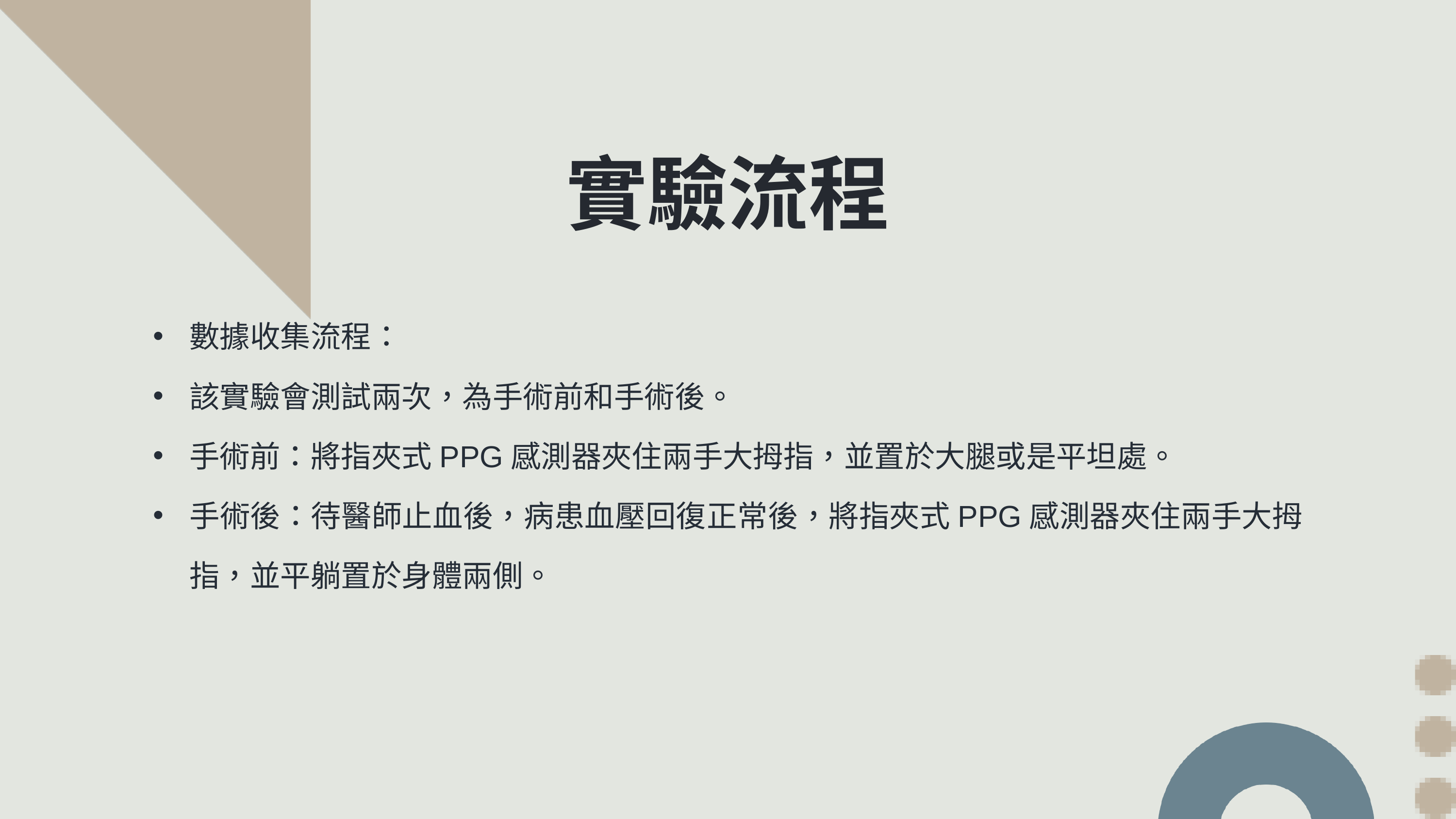

實驗流程
數據收集流程：
該實驗會測試兩次，為手術前和手術後。
手術前：將指夾式PPG感測器夾住兩手大拇指，並置於大腿或是平坦處。
手術後：待醫師止血後，病患血壓回復正常後，將指夾式PPG感測器夾住兩手大拇指，並平躺置於身體兩側。